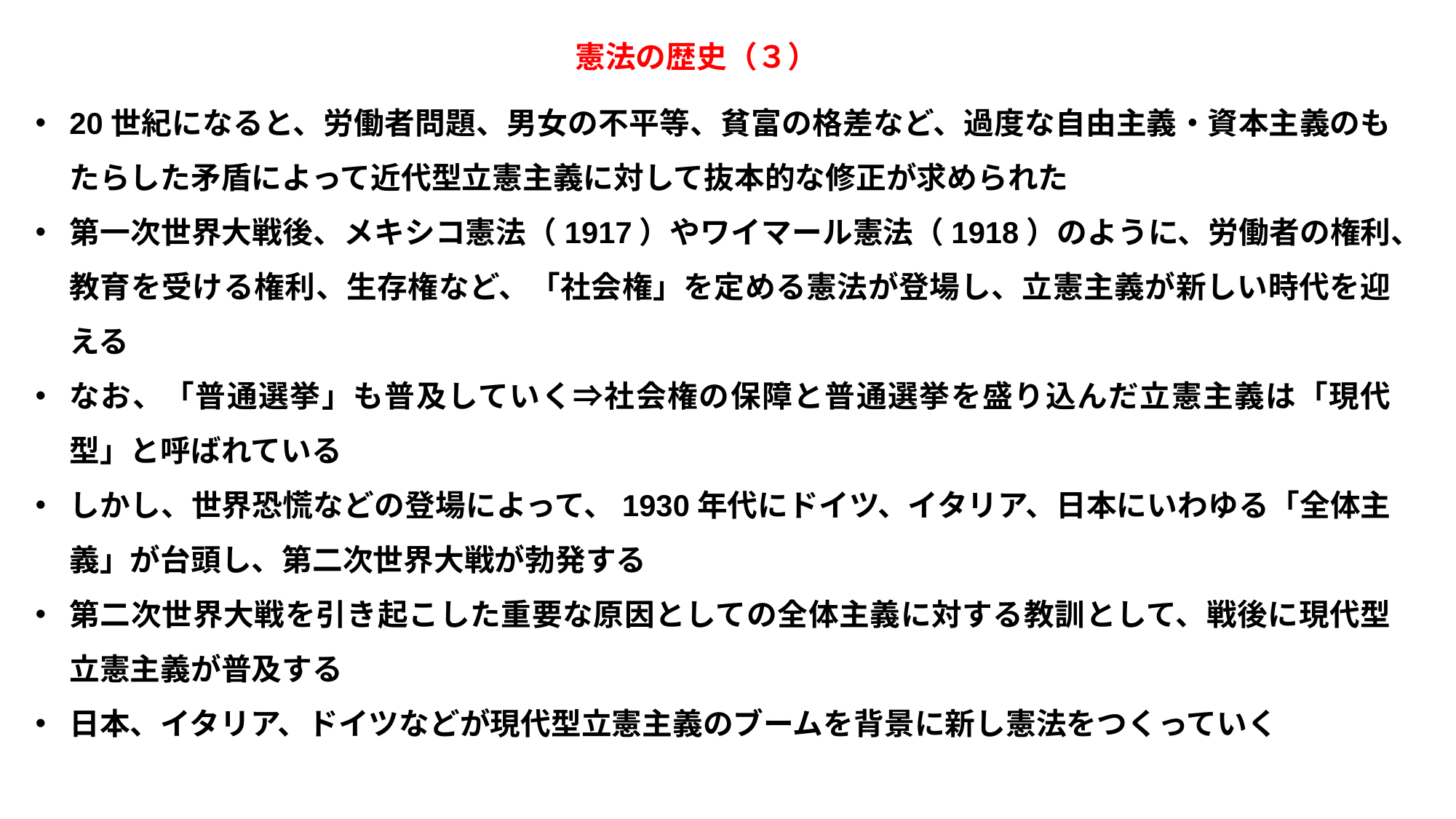

憲法の歴史（３）
20世紀になると、労働者問題、男女の不平等、貧富の格差など、過度な自由主義・資本主義のもたらした矛盾によって近代型立憲主義に対して抜本的な修正が求められた
第一次世界大戦後、メキシコ憲法（1917）やワイマール憲法（1918）のように、労働者の権利、教育を受ける権利、生存権など、「社会権」を定める憲法が登場し、立憲主義が新しい時代を迎える
なお、「普通選挙」も普及していく⇒社会権の保障と普通選挙を盛り込んだ立憲主義は「現代型」と呼ばれている
しかし、世界恐慌などの登場によって、1930年代にドイツ、イタリア、日本にいわゆる「全体主義」が台頭し、第二次世界大戦が勃発する
第二次世界大戦を引き起こした重要な原因としての全体主義に対する教訓として、戦後に現代型立憲主義が普及する
日本、イタリア、ドイツなどが現代型立憲主義のブームを背景に新し憲法をつくっていく